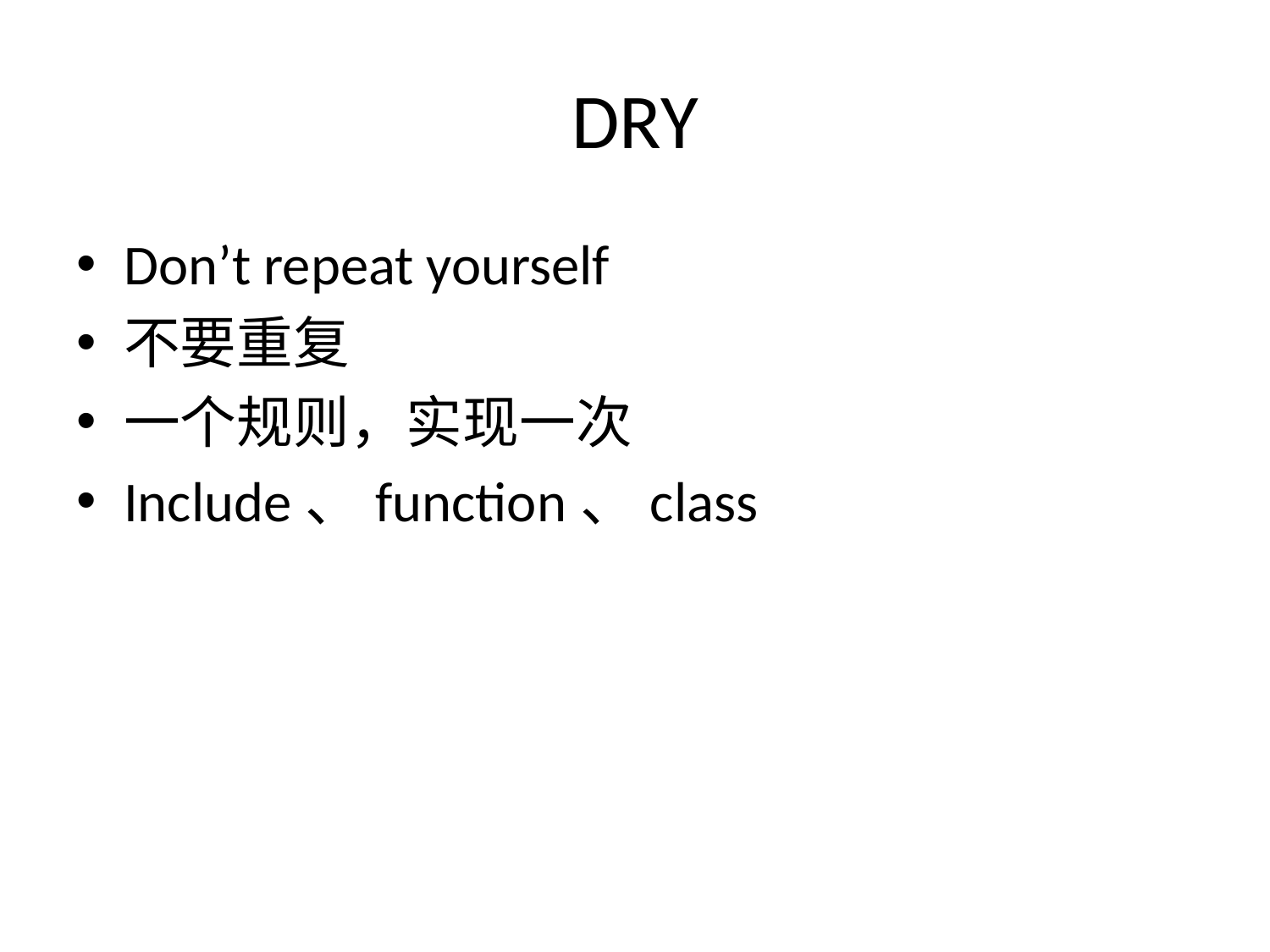

# DRY
Don’t repeat yourself
不要重复
一个规则，实现一次
Include、function、class